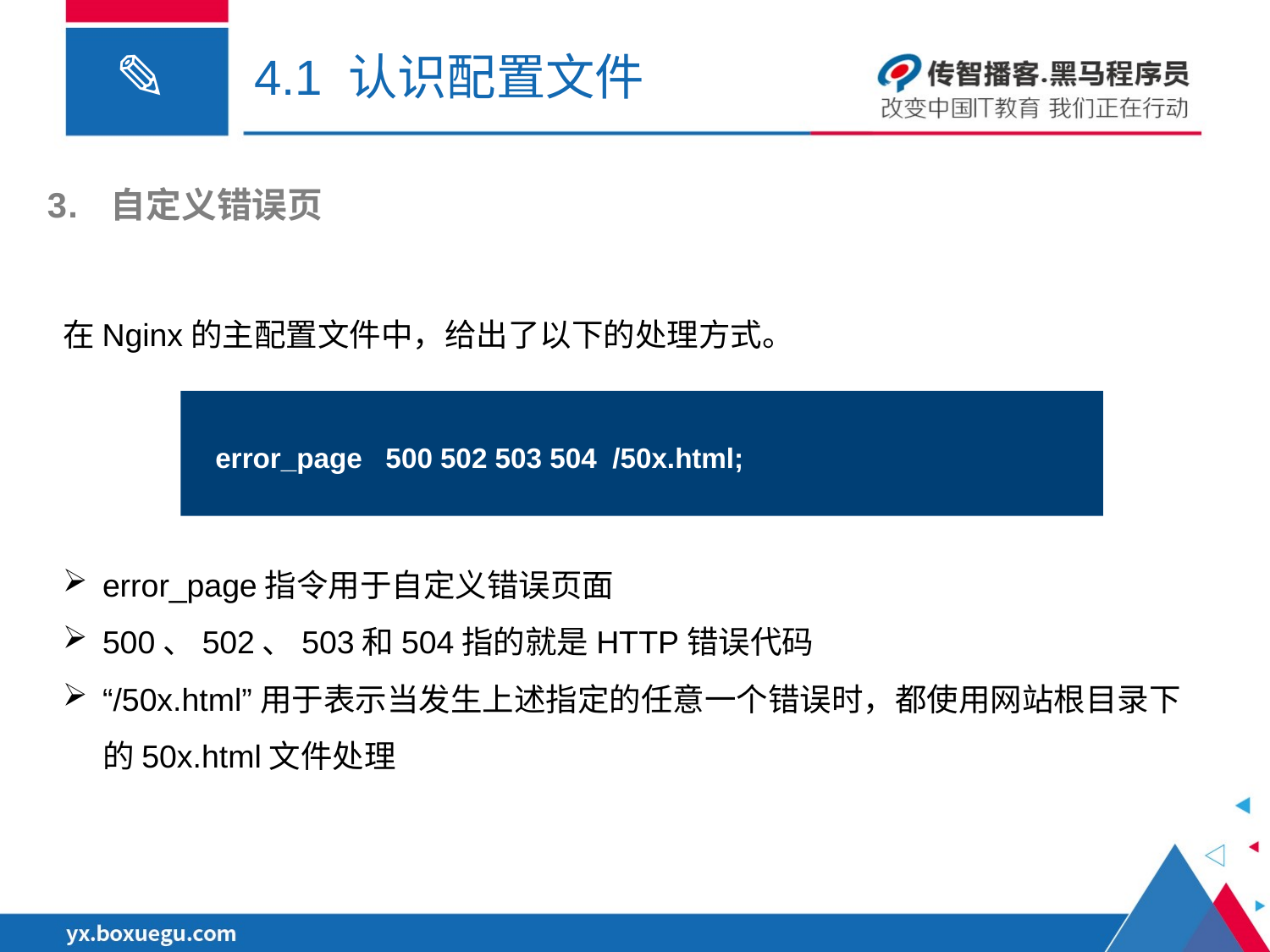

# 4.1 认识配置文件
自定义错误页
在Nginx的主配置文件中，给出了以下的处理方式。

error_page   500 502 503 504  /50x.html;
error_page指令用于自定义错误页面
500、502、503和504指的就是HTTP错误代码
“/50x.html”用于表示当发生上述指定的任意一个错误时，都使用网站根目录下的50x.html文件处理